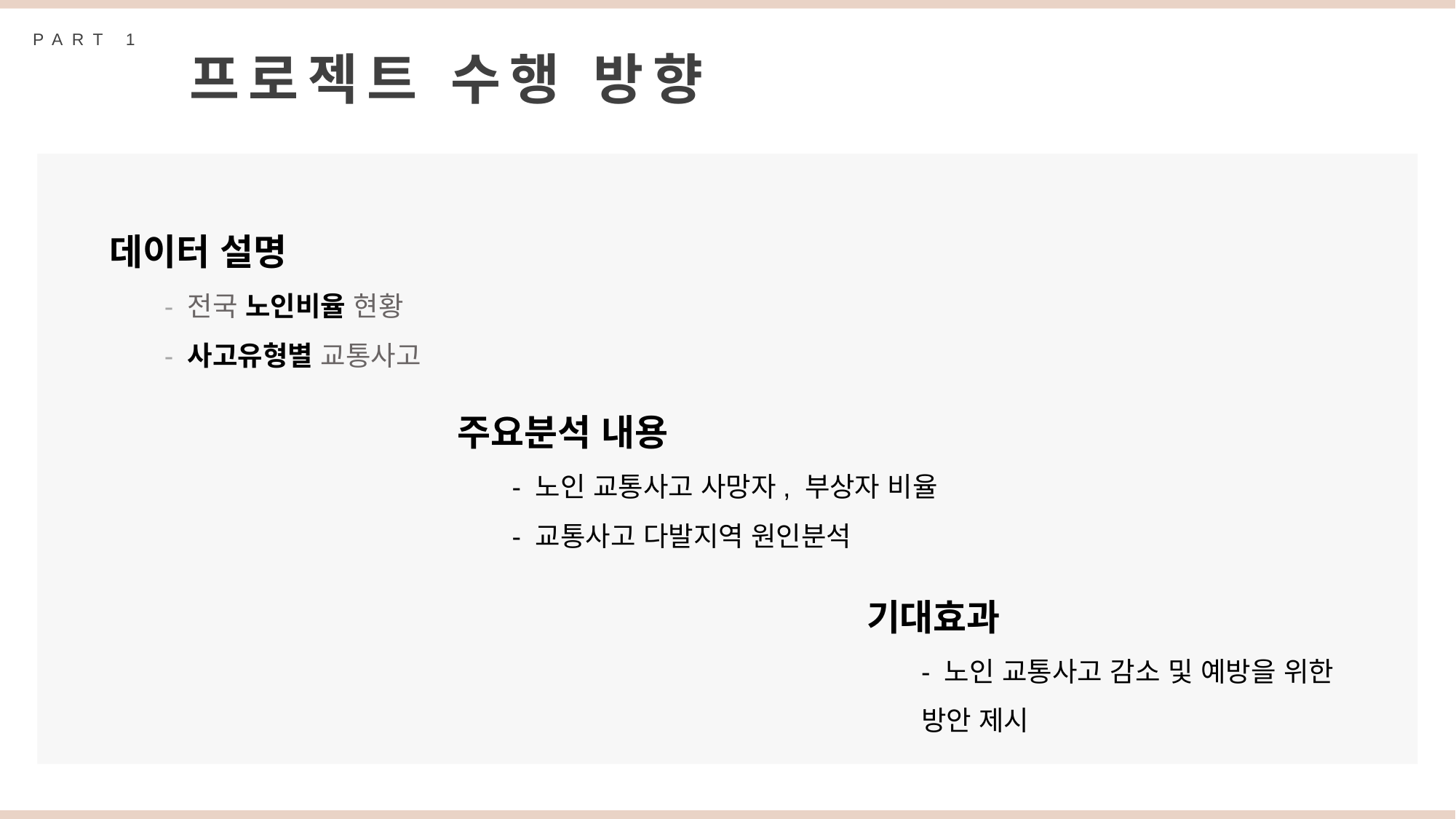

PART 1
프로젝트 수행 방향

데이터 설명
- 전국 노인비율 현황
- 사고유형별 교통사고

주요분석 내용
- 노인 교통사고 사망자, 부상자 비율
- 교통사고 다발지역 원인분석
기대효과
- 노인 교통사고 감소 및 예방을 위한 방안 제시